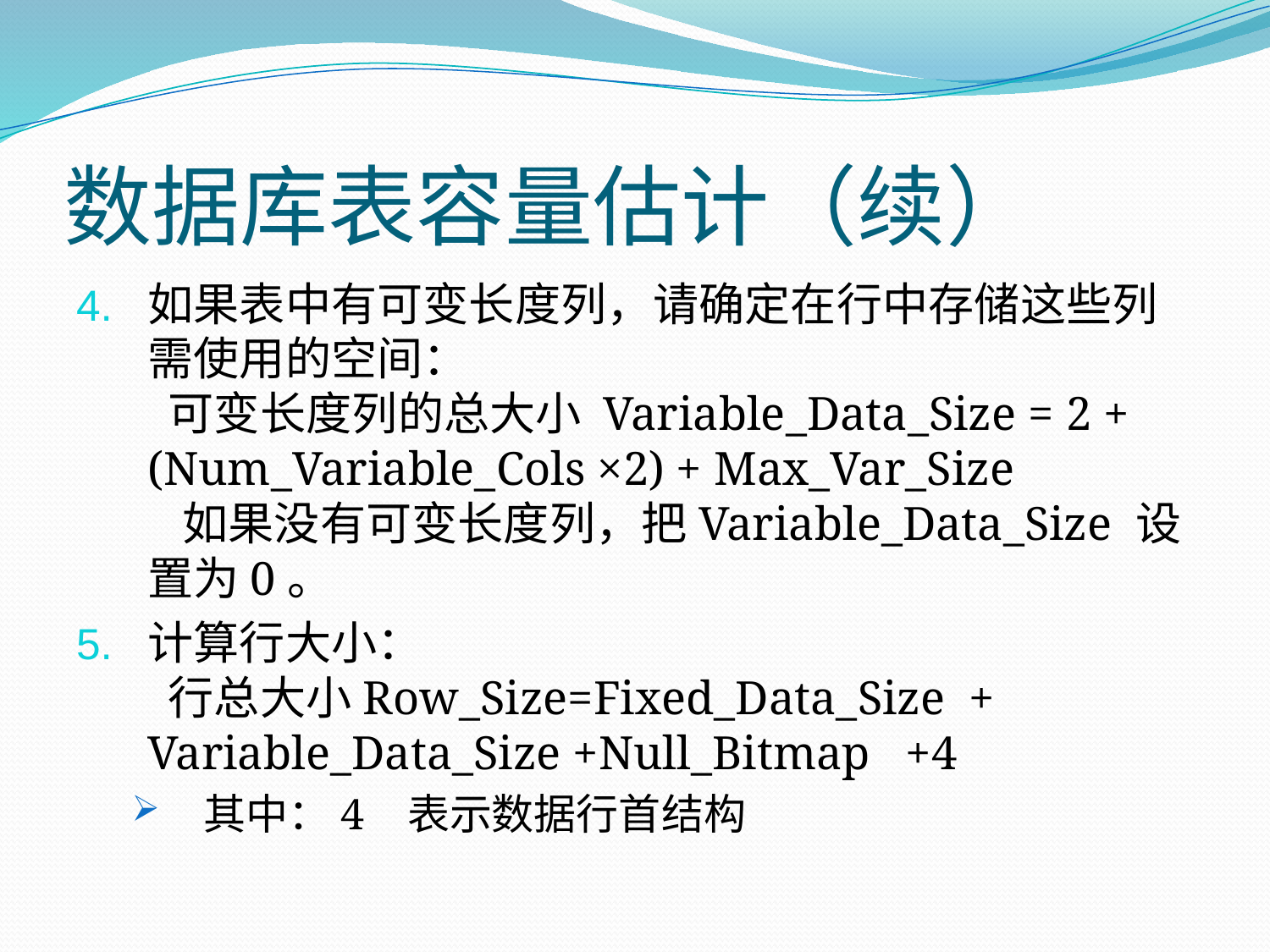

# 数据库表容量估计（续）
如果表中有可变长度列，请确定在行中存储这些列需使用的空间：    
  可变长度列的总大小 Variable_Data_Size = 2 + (Num_Variable_Cols ×2) + Max_Var_Size      
  如果没有可变长度列，把Variable_Data_Size 设置为0。
计算行大小：    
  行总大小Row_Size=Fixed_Data_Size  + Variable_Data_Size +Null_Bitmap   +4
其中：4   表示数据行首结构